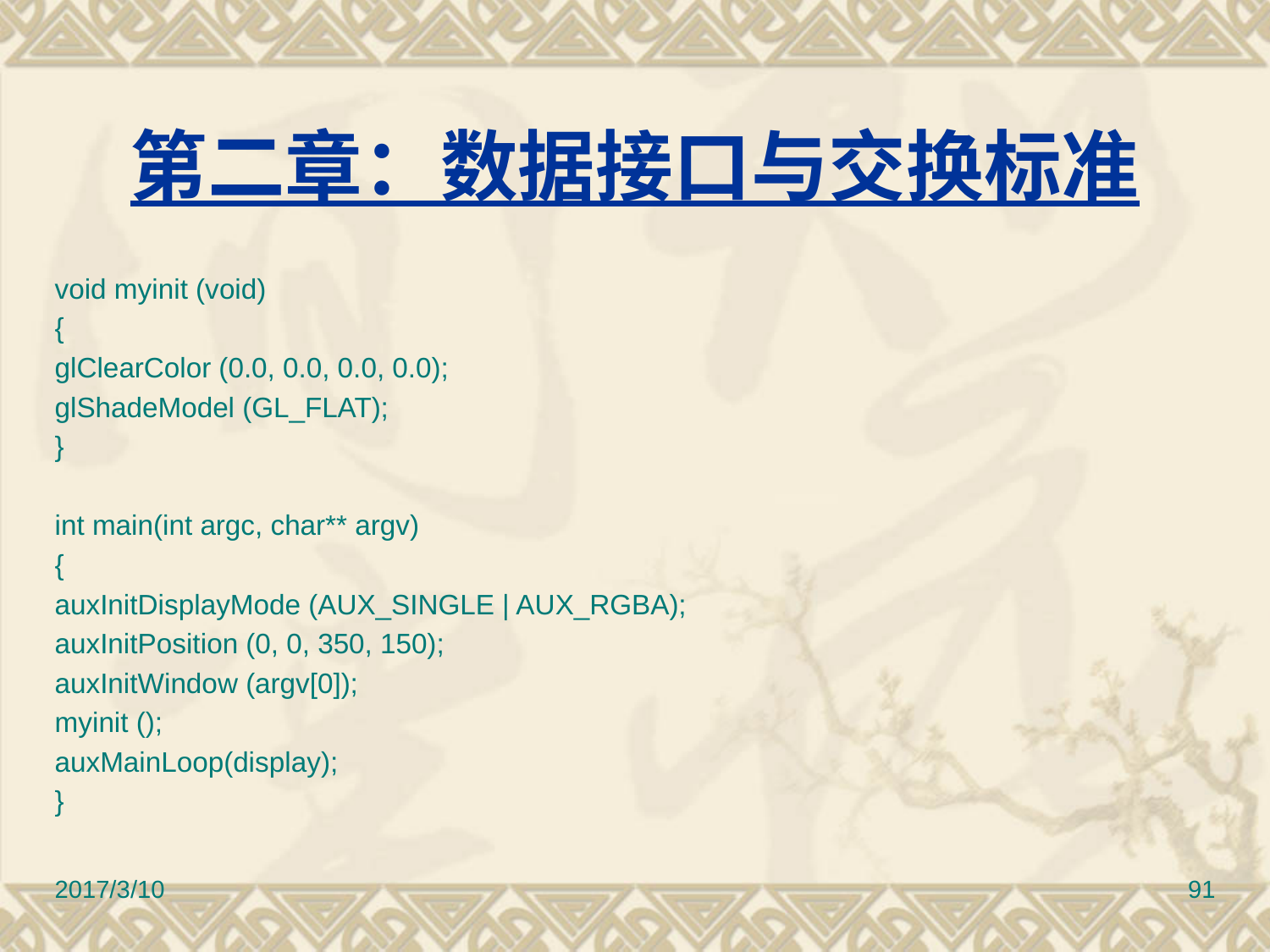

# 第二章：数据接口与交换标准
void myinit (void)
{
glClearColor (0.0, 0.0, 0.0, 0.0);
glShadeModel (GL_FLAT);
}

int main(int argc, char** argv)
{
auxInitDisplayMode (AUX_SINGLE | AUX_RGBA);
auxInitPosition (0, 0, 350, 150);
auxInitWindow (argv[0]);
myinit ();
auxMainLoop(display);
}
2017/3/10
91